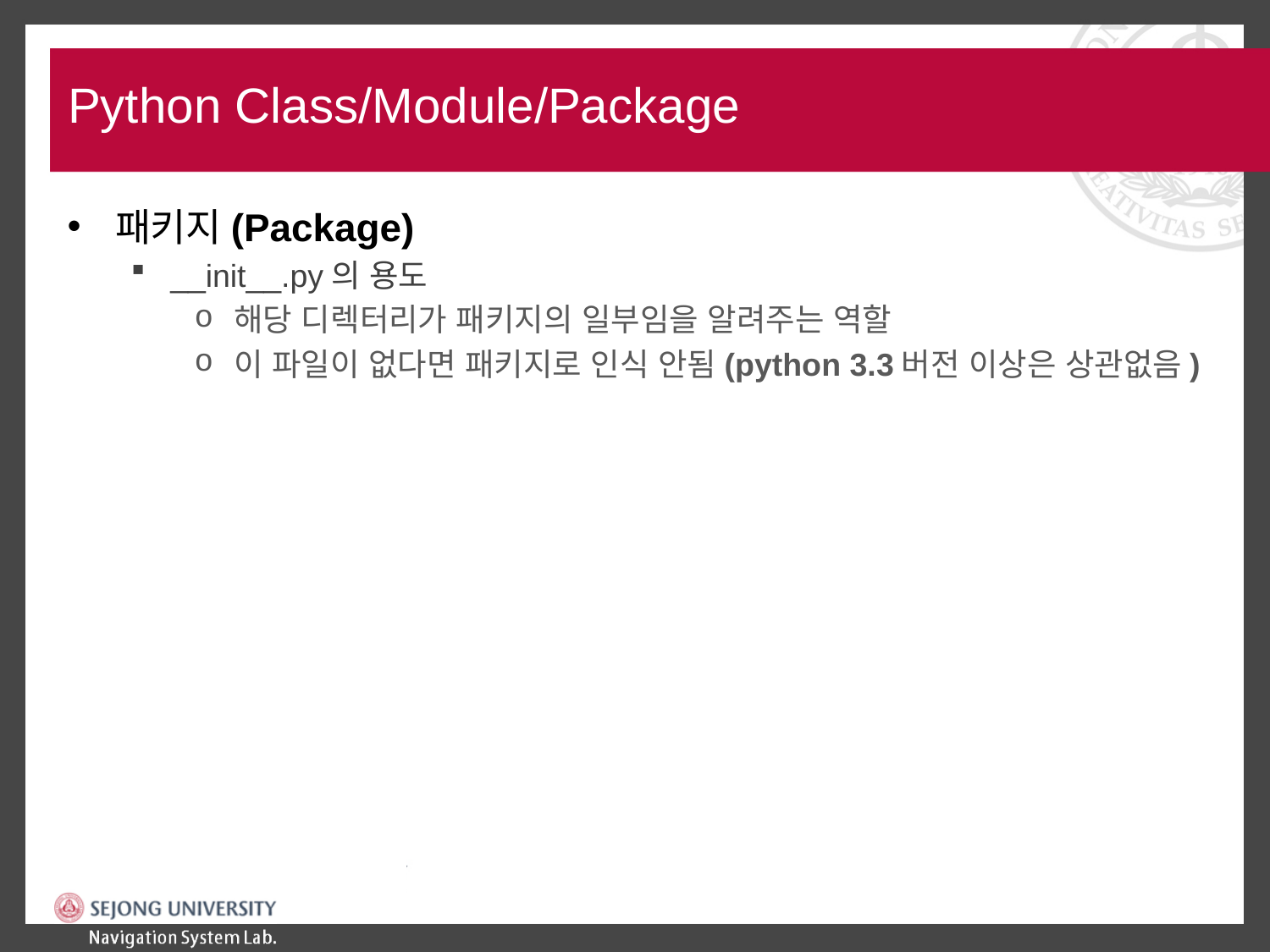

# Python Class/Module/Package
패키지(Package)
__init__.py의 용도
해당 디렉터리가 패키지의 일부임을 알려주는 역할
이 파일이 없다면 패키지로 인식 안됨(python 3.3버전 이상은 상관없음)